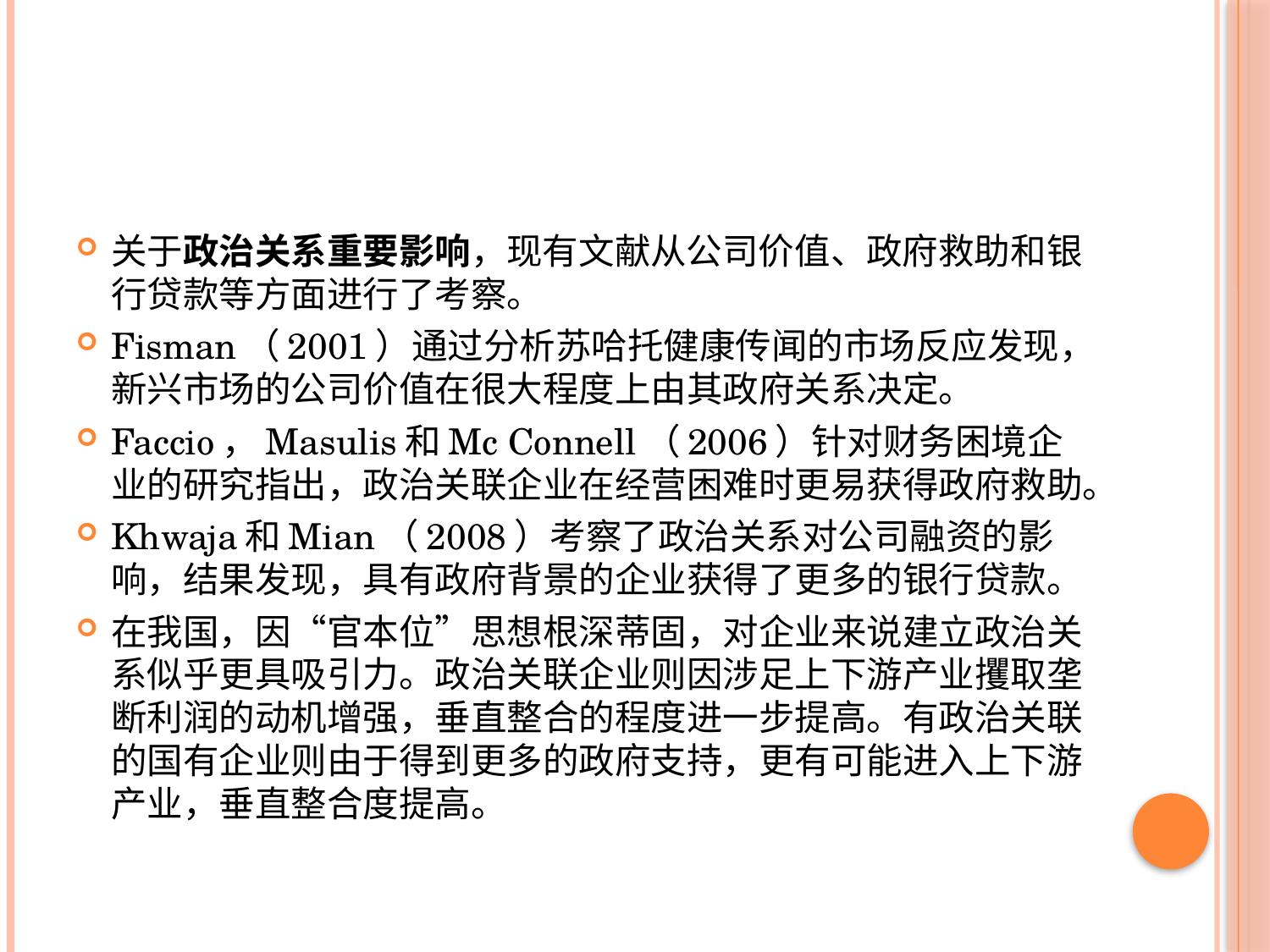

#
关于政治关系重要影响，现有文献从公司价值、政府救助和银行贷款等方面进行了考察。
Fisman（2001）通过分析苏哈托健康传闻的市场反应发现，新兴市场的公司价值在很大程度上由其政府关系决定。
Faccio，Masulis和Mc Connell（2006）针对财务困境企业的研究指出，政治关联企业在经营困难时更易获得政府救助。
Khwaja和Mian（2008）考察了政治关系对公司融资的影响，结果发现，具有政府背景的企业获得了更多的银行贷款。
在我国，因“官本位”思想根深蒂固，对企业来说建立政治关系似乎更具吸引力。政治关联企业则因涉足上下游产业攫取垄断利润的动机增强，垂直整合的程度进一步提高。有政治关联的国有企业则由于得到更多的政府支持，更有可能进入上下游产业，垂直整合度提高。